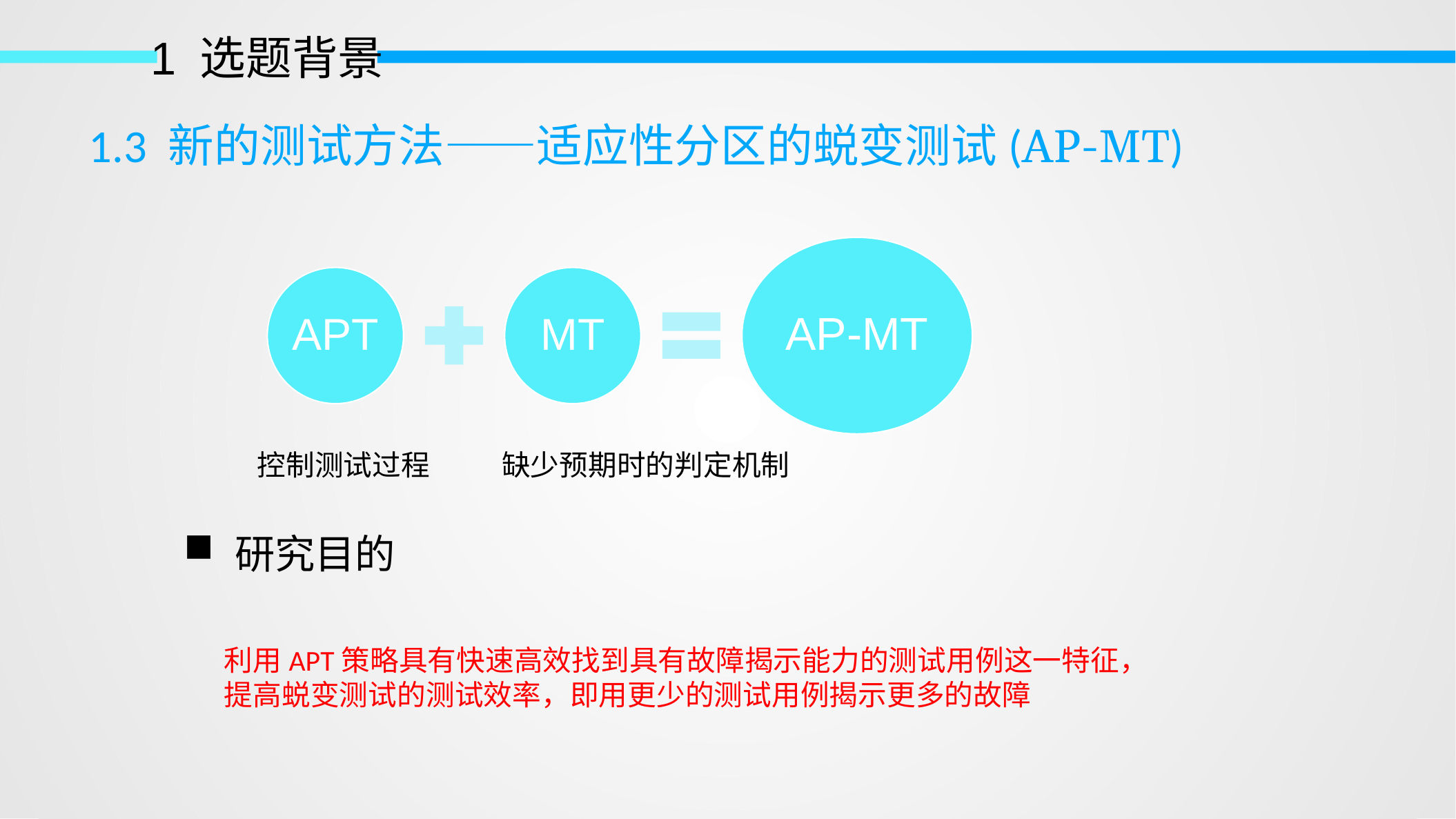

1 选题背景

1.3 新的测试方法——适应性分区的蜕变测试(AP-MT)
APT

MT

AP-MT
控制测试过程
缺少预期时的判定机制
 研究目的
利用APT策略具有快速高效找到具有故障揭示能力的测试用例这一特征，提高蜕变测试的测试效率，即用更少的测试用例揭示更多的故障